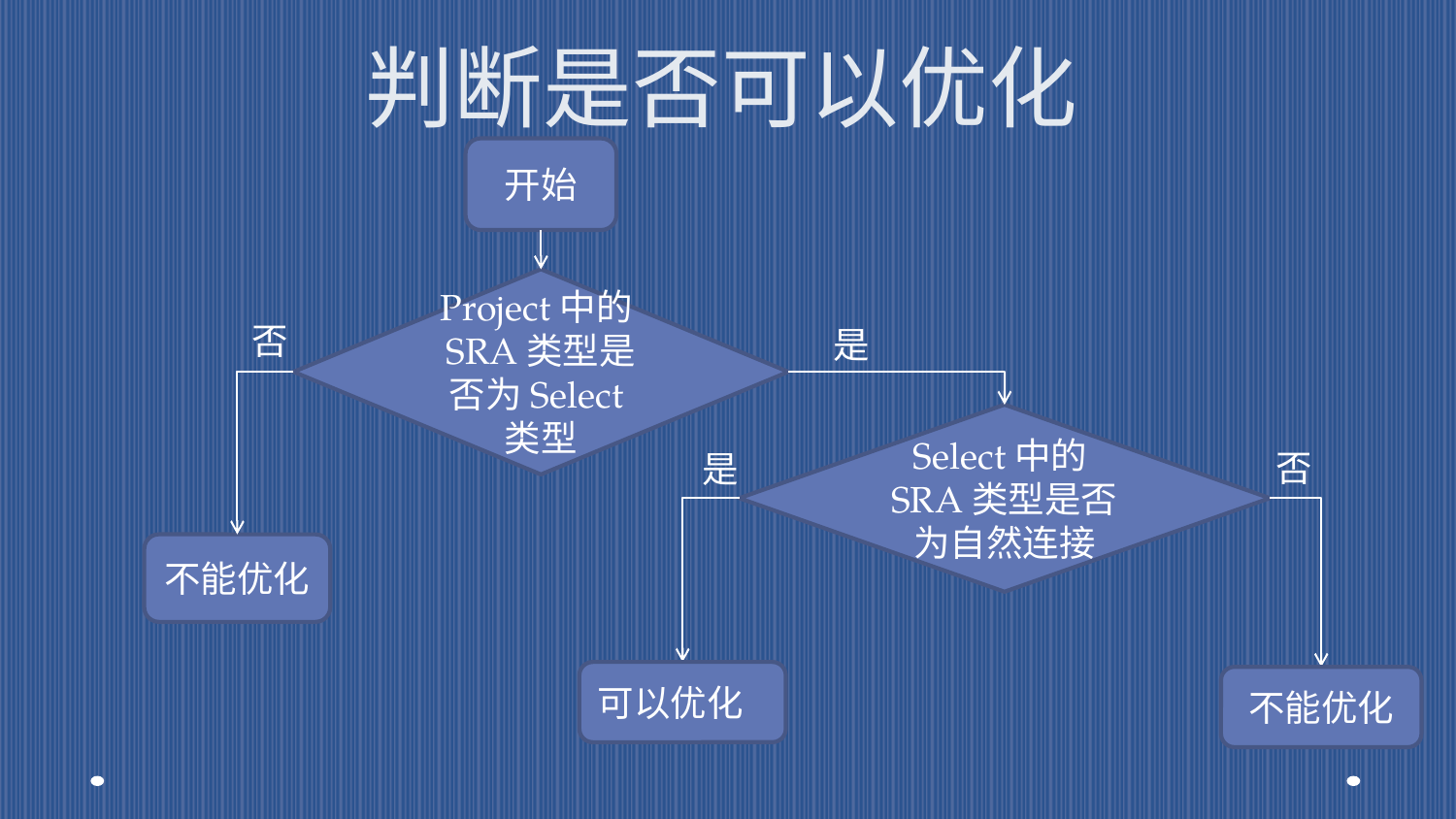

# 判断是否可以优化
开始
Project中的SRA类型是否为Select类型
否
是
Select中的SRA类型是否为自然连接
否
是
不能优化
可以优化
不能优化